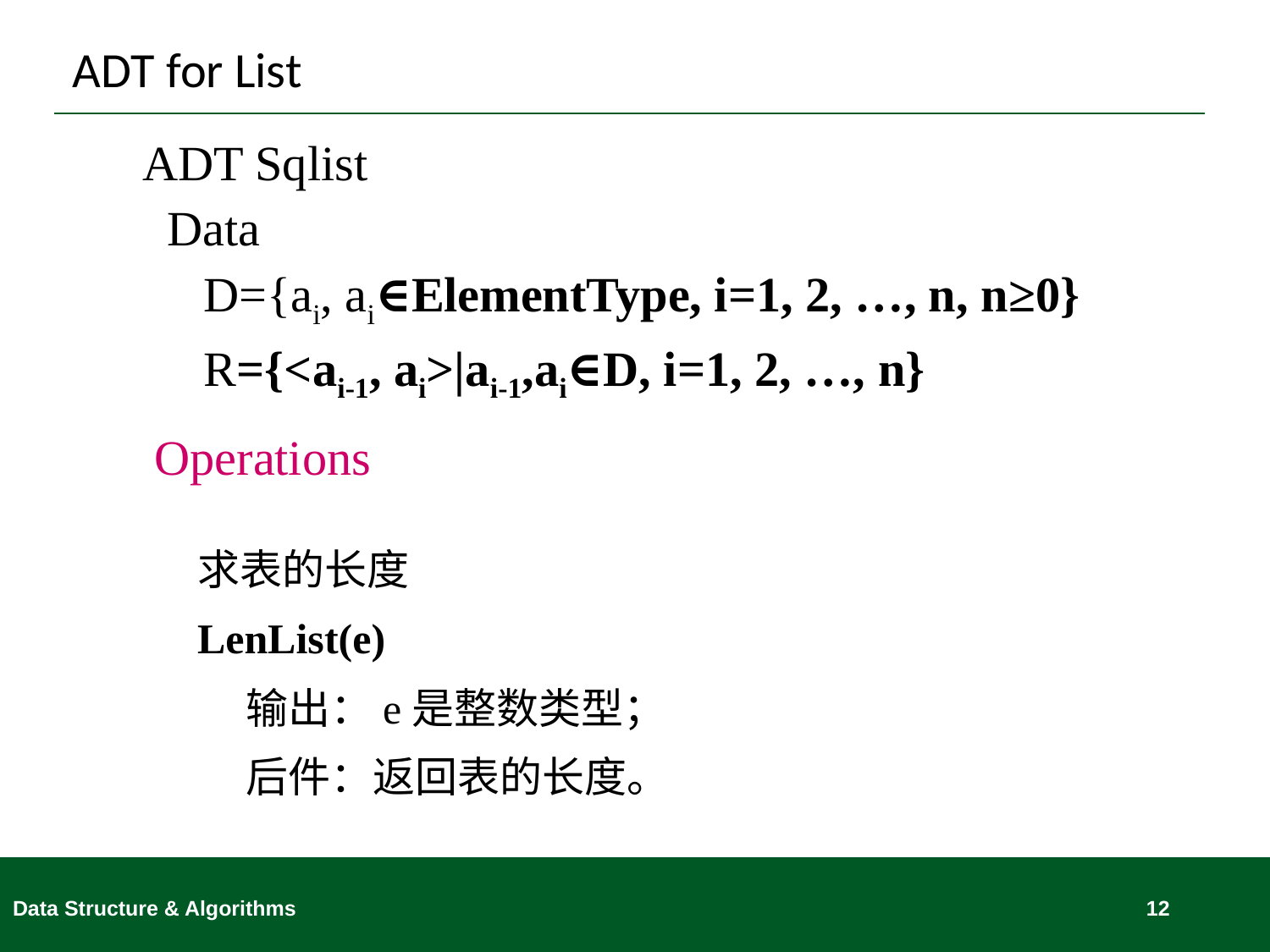

# ADT for List
ADT Sqlist
  Data
     D={ai, ai∈ElementType, i=1, 2, …, n, n≥0}
     R={<ai-1, ai>|ai-1,ai∈D, i=1, 2, …, n}

Operations
求表的长度
LenList(e)
    输出：e是整数类型；
    后件：返回表的长度。
Data Structure & Algorithms
12